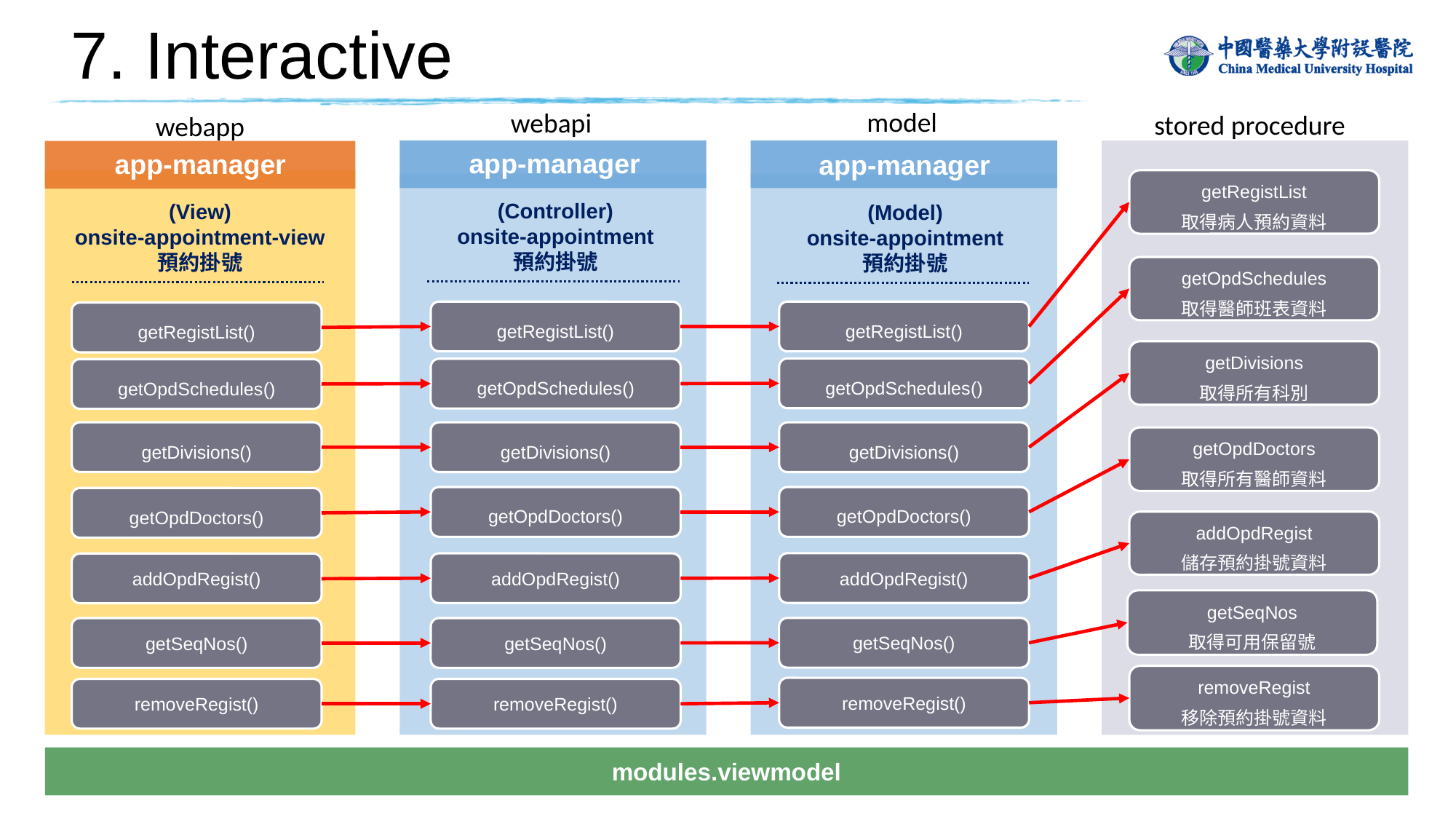

# 7. Interactive
model
webapi
stored procedure
webapp

app-manager
app-manager
app-manager

getRegistList
取得病人預約資料

(Controller)
onsite-appointment
預約掛號
(View)
onsite-appointment-view
預約掛號
(Model)
onsite-appointment
預約掛號
getOpdSchedules
取得醫師班表資料
getRegistList()
getRegistList()
getRegistList()
getDivisions
取得所有科別
getOpdSchedules()
getOpdSchedules()
getOpdSchedules()
getDivisions()
getDivisions()
getDivisions()
getOpdDoctors
取得所有醫師資料
getOpdDoctors()
getOpdDoctors()
getOpdDoctors()
addOpdRegist
儲存預約掛號資料
addOpdRegist()
addOpdRegist()
addOpdRegist()​
getSeqNos
取得可用保留號
getSeqNos()
getSeqNos()
getSeqNos()
removeRegist
移除預約掛號資料
removeRegist()
removeRegist()
removeRegist()
modules.viewmodel